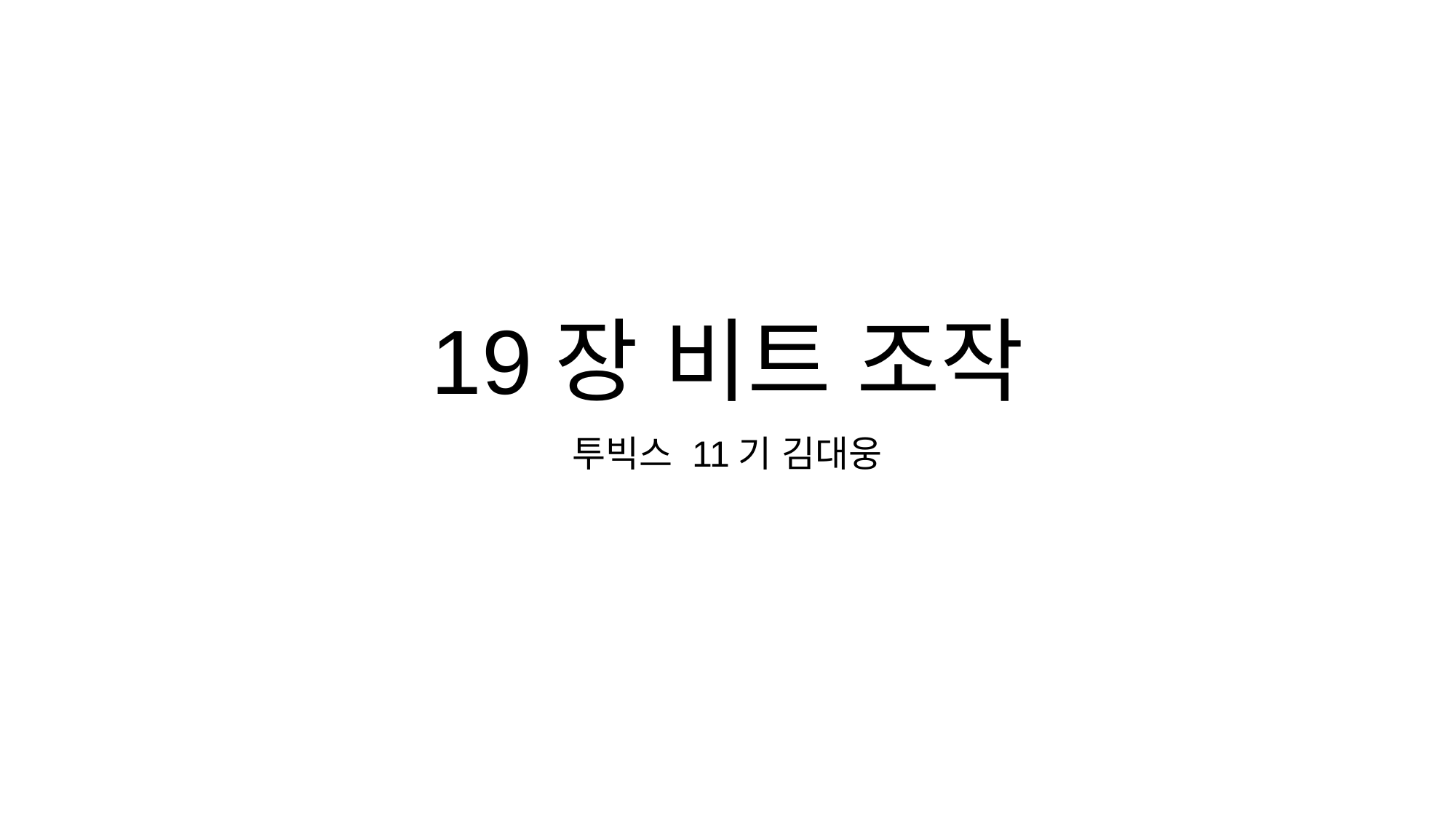

# 19장 비트 조작
투빅스 11기 김대웅